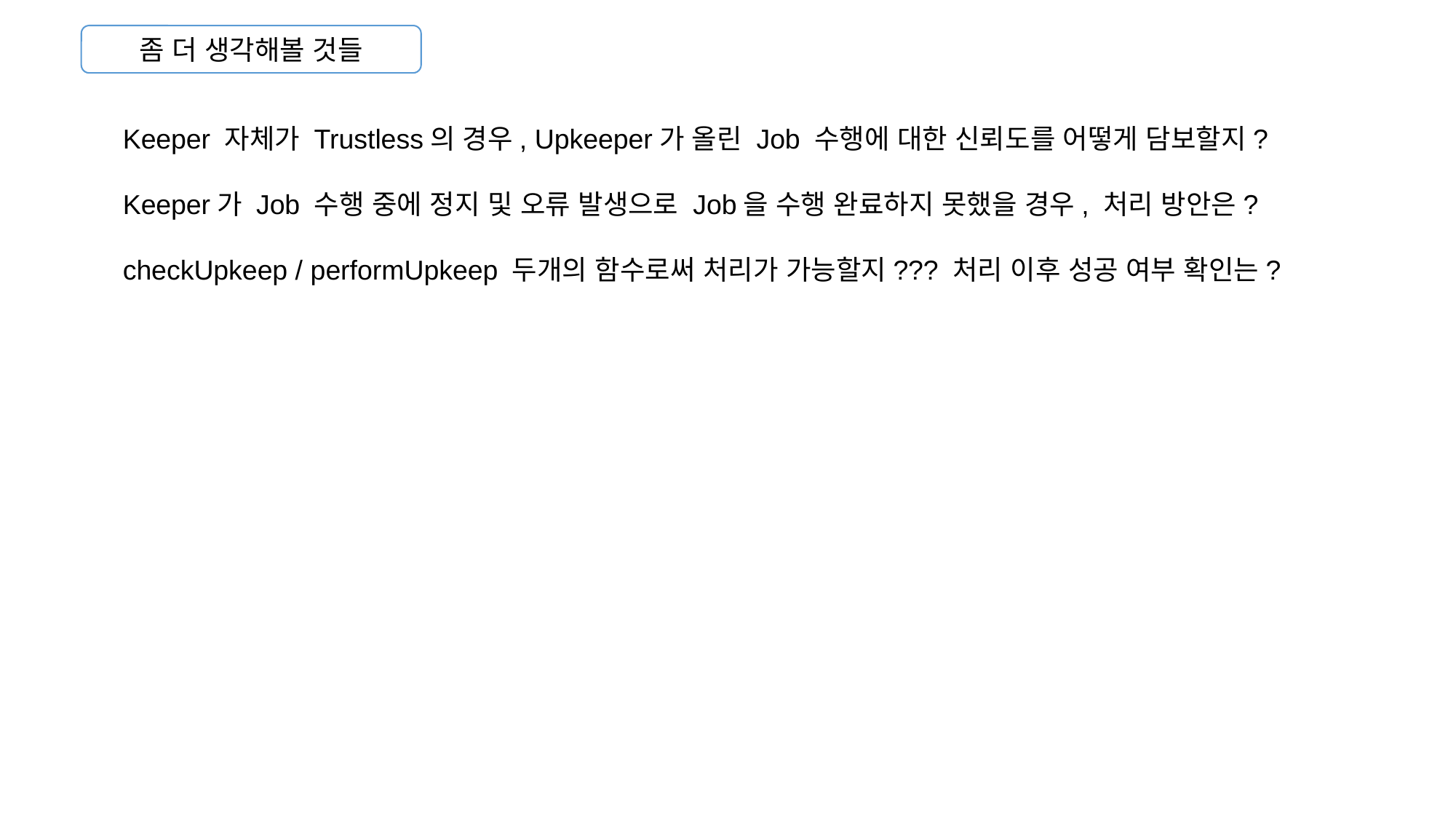

좀 더 생각해볼 것들
Keeper 자체가 Trustless의 경우, Upkeeper가 올린 Job 수행에 대한 신뢰도를 어떻게 담보할지?

Keeper가 Job 수행 중에 정지 및 오류 발생으로 Job을 수행 완료하지 못했을 경우, 처리 방안은?

checkUpkeep / performUpkeep 두개의 함수로써 처리가 가능할지??? 처리 이후 성공 여부 확인는?